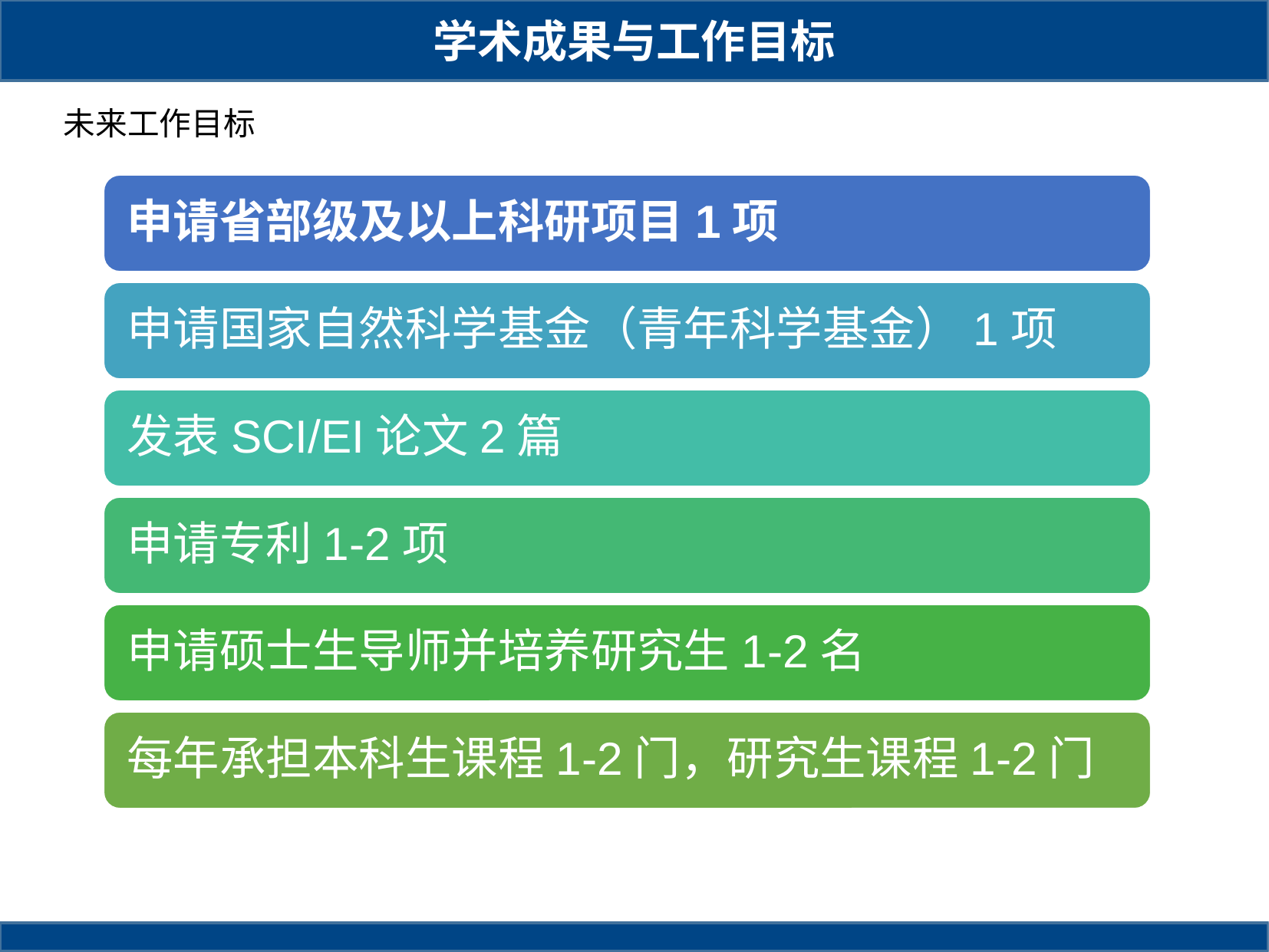

# 学术成果与工作目标
未来工作目标
申请省部级及以上科研项目1项
申请国家自然科学基金（青年科学基金）1项
发表SCI/EI论文2篇
申请专利1-2项
申请硕士生导师并培养研究生1-2名
每年承担本科生课程1-2门，研究生课程1-2门